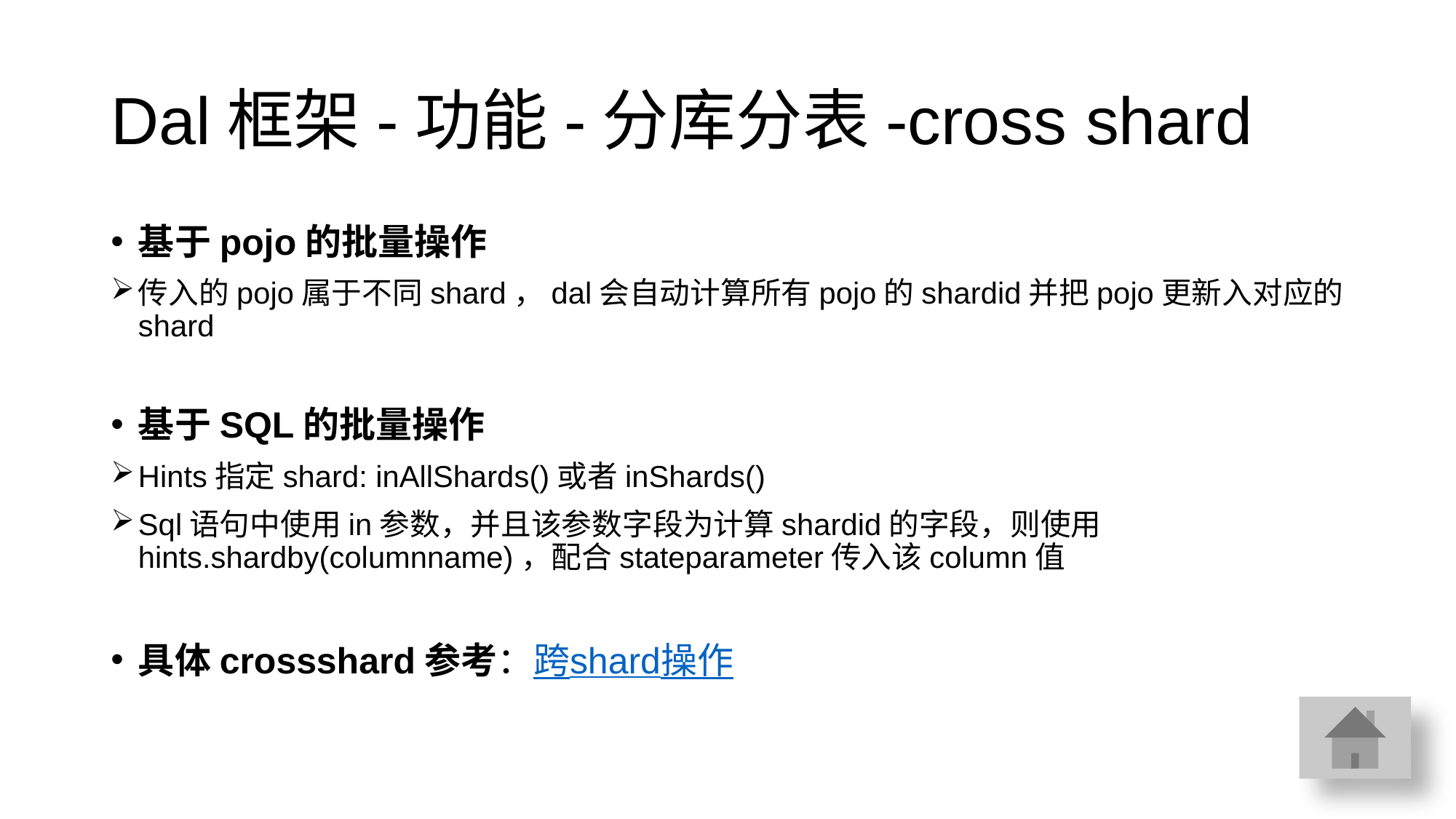

# Dal框架-功能-分库分表-cross shard
基于pojo的批量操作
传入的pojo属于不同shard，dal会自动计算所有pojo的shardid并把pojo更新入对应的shard

基于SQL的批量操作
Hints指定shard: inAllShards()或者inShards()
Sql语句中使用in参数，并且该参数字段为计算shardid的字段，则使用hints.shardby(columnname)，配合stateparameter传入该column值

具体crossshard参考：跨shard操作